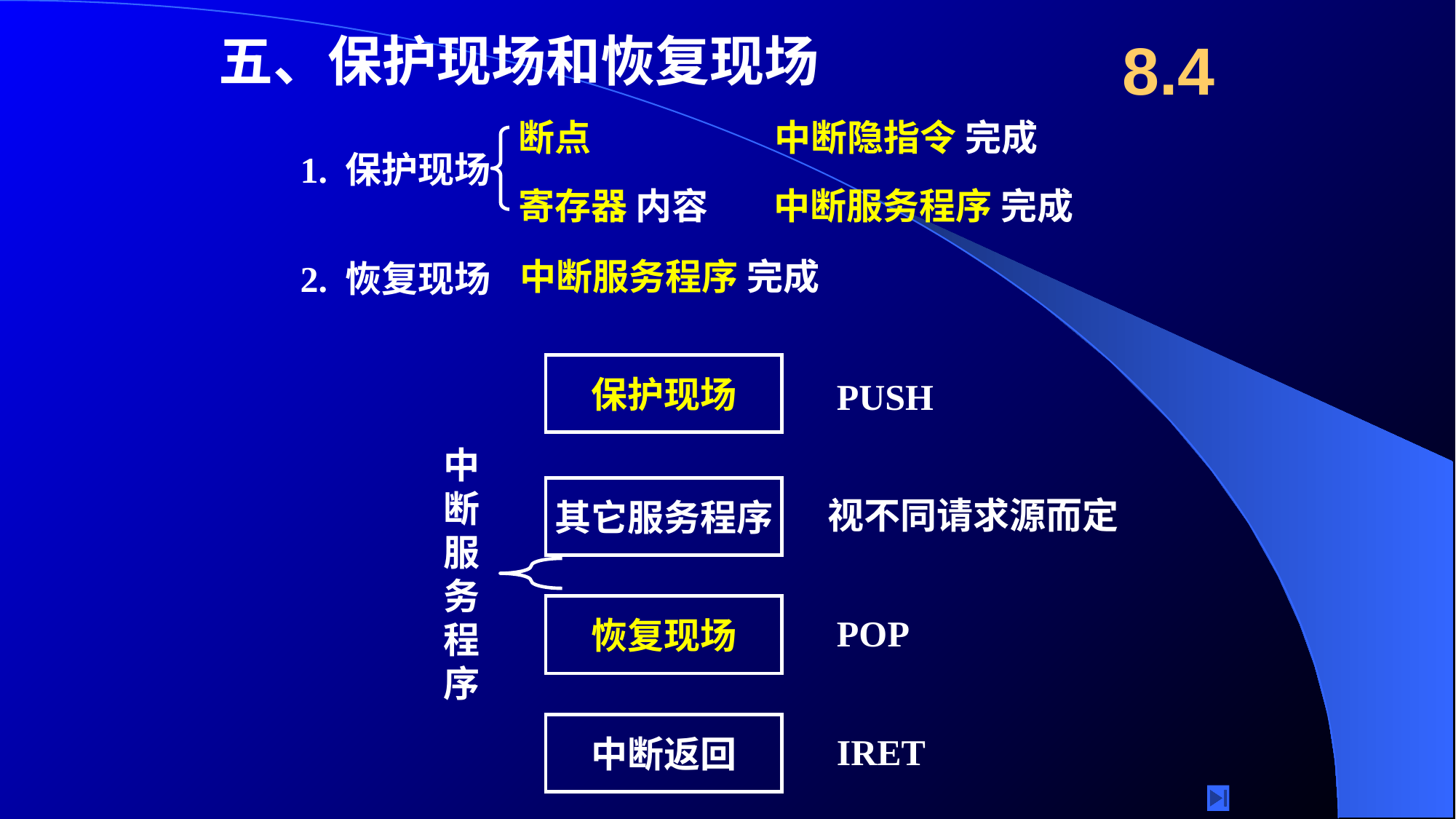

8.4
五、保护现场和恢复现场
断点
寄存器 内容
中断隐指令 完成

1. 保护现场
中断服务程序 完成
2. 恢复现场
中断服务程序 完成
保护现场
PUSH
中
断
服
务
程
序
其它服务程序
视不同请求源而定

恢复现场
POP
中断返回
IRET